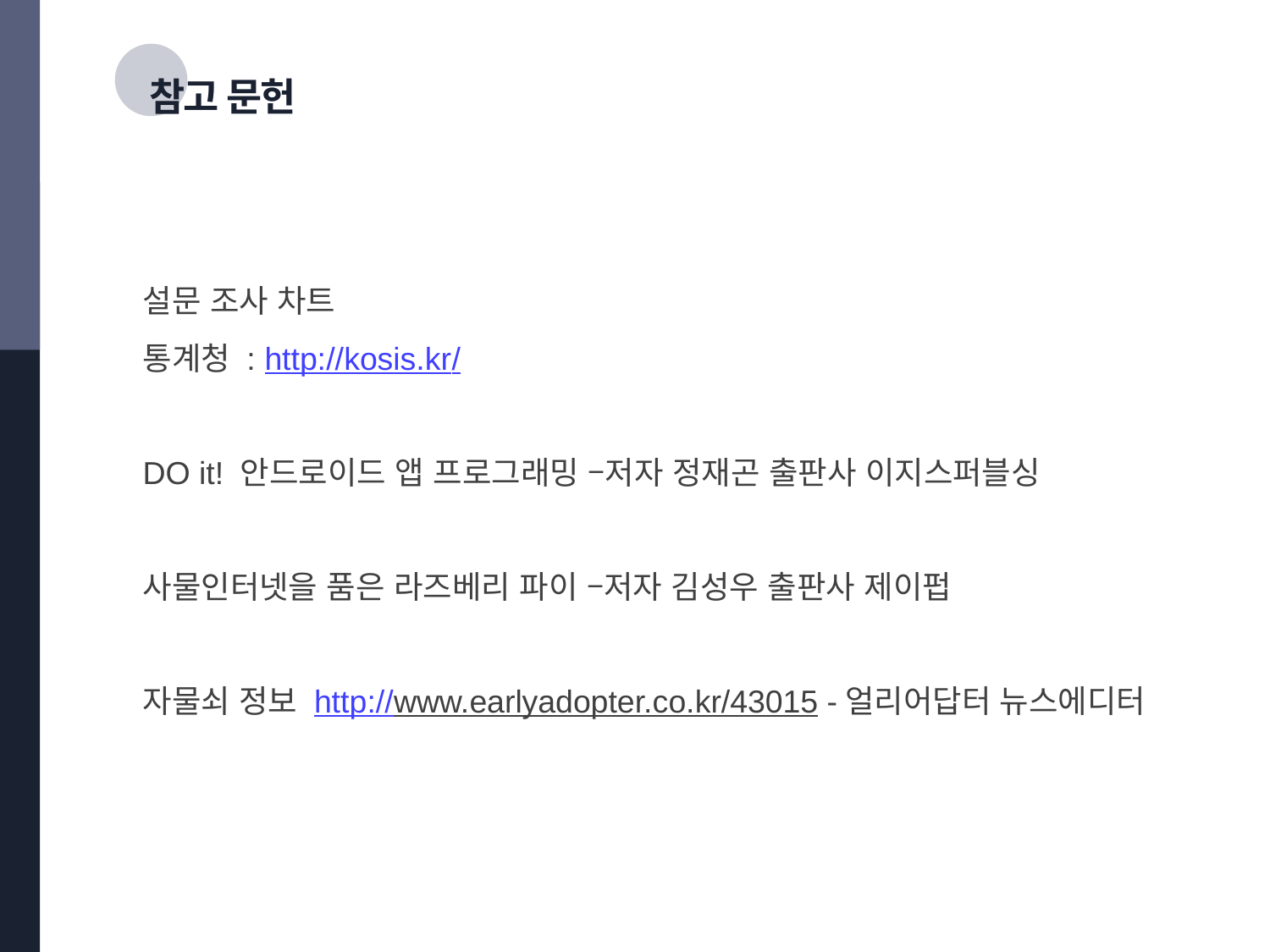

참고 문헌

설문 조사 차트
통계청 : http://kosis.kr/

DO it! 안드로이드 앱 프로그래밍 –저자 정재곤 출판사 이지스퍼블싱

사물인터넷을 품은 라즈베리 파이 –저자 김성우 출판사 제이펍

자물쇠 정보 http://www.earlyadopter.co.kr/43015 -얼리어답터 뉴스에디터